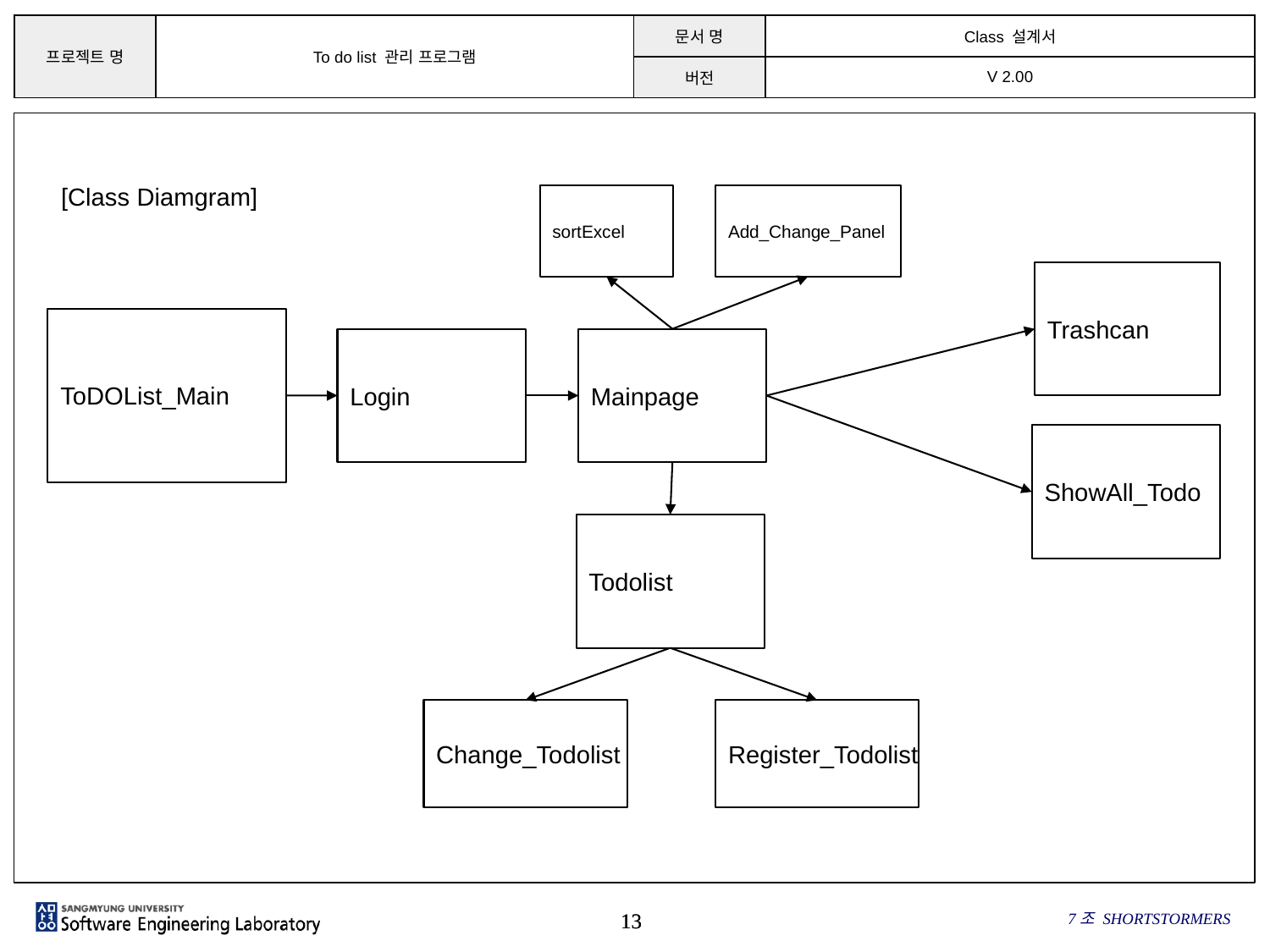

[Class Diamgram]
sortExcel
Add_Change_Panel
Trashcan
ToDOList_Main
Login
Mainpage
ShowAll_Todo
Todolist
Change_Todolist
Register_Todolist
7조 SHORTSTORMERS